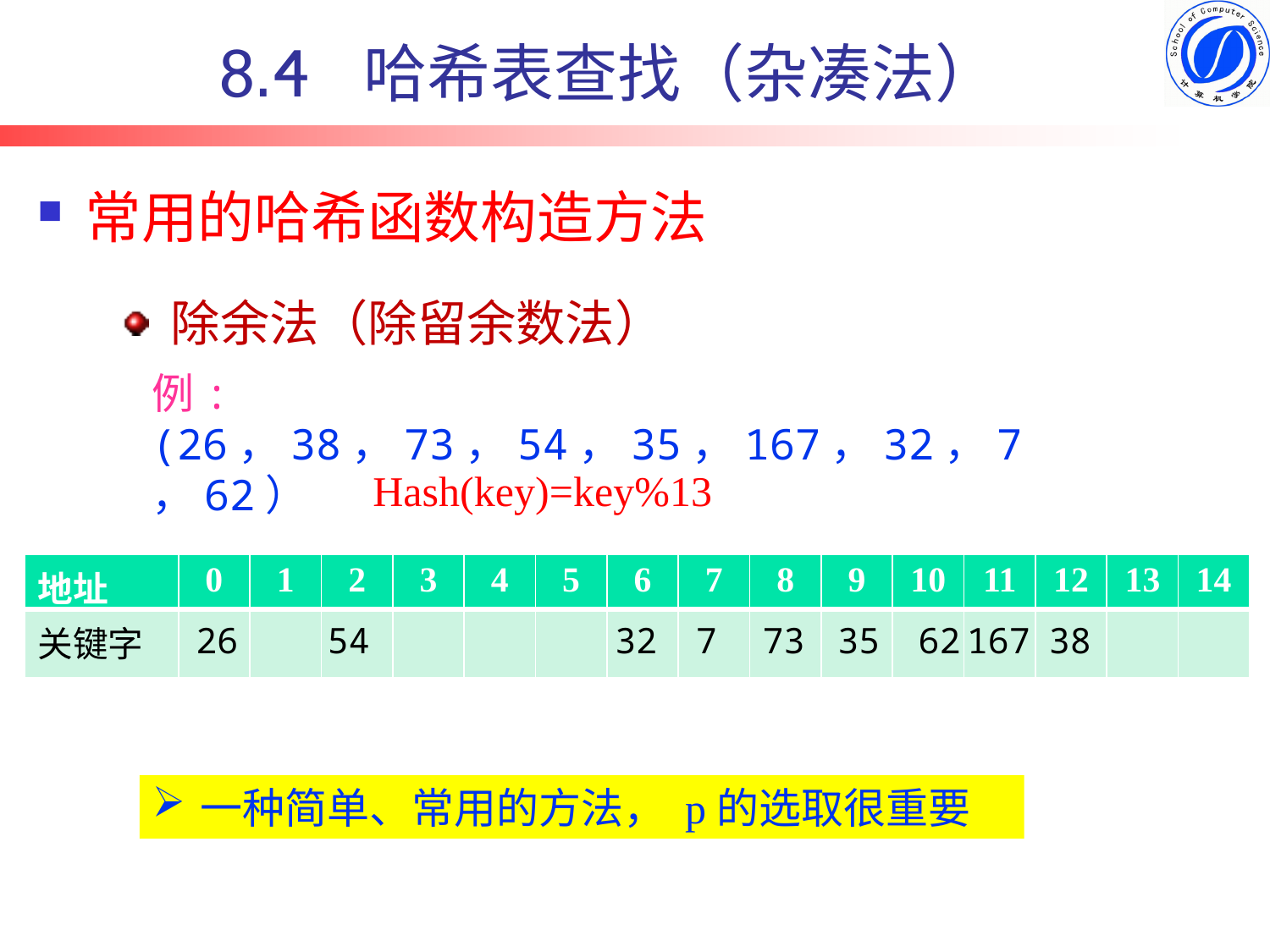

# 8.4  哈希表查找（杂凑法）
常用的哈希函数构造方法
除余法（除留余数法）
例:(26，38，73，54，35，167，32，7，62）
Hash(key)=key%13
| 地址 | 0 | 1 | 2 | 3 | 4 | 5 | 6 | 7 | 8 | 9 | 10 | 11 | 12 | 13 | 14 |
| --- | --- | --- | --- | --- | --- | --- | --- | --- | --- | --- | --- | --- | --- | --- | --- |
| 关键字 |  |  |  |  |  |  |  |  |  |  |  |  |  |  |  |
26
54
32
7
73
35
62
167
38
一种简单、常用的方法， p的选取很重要